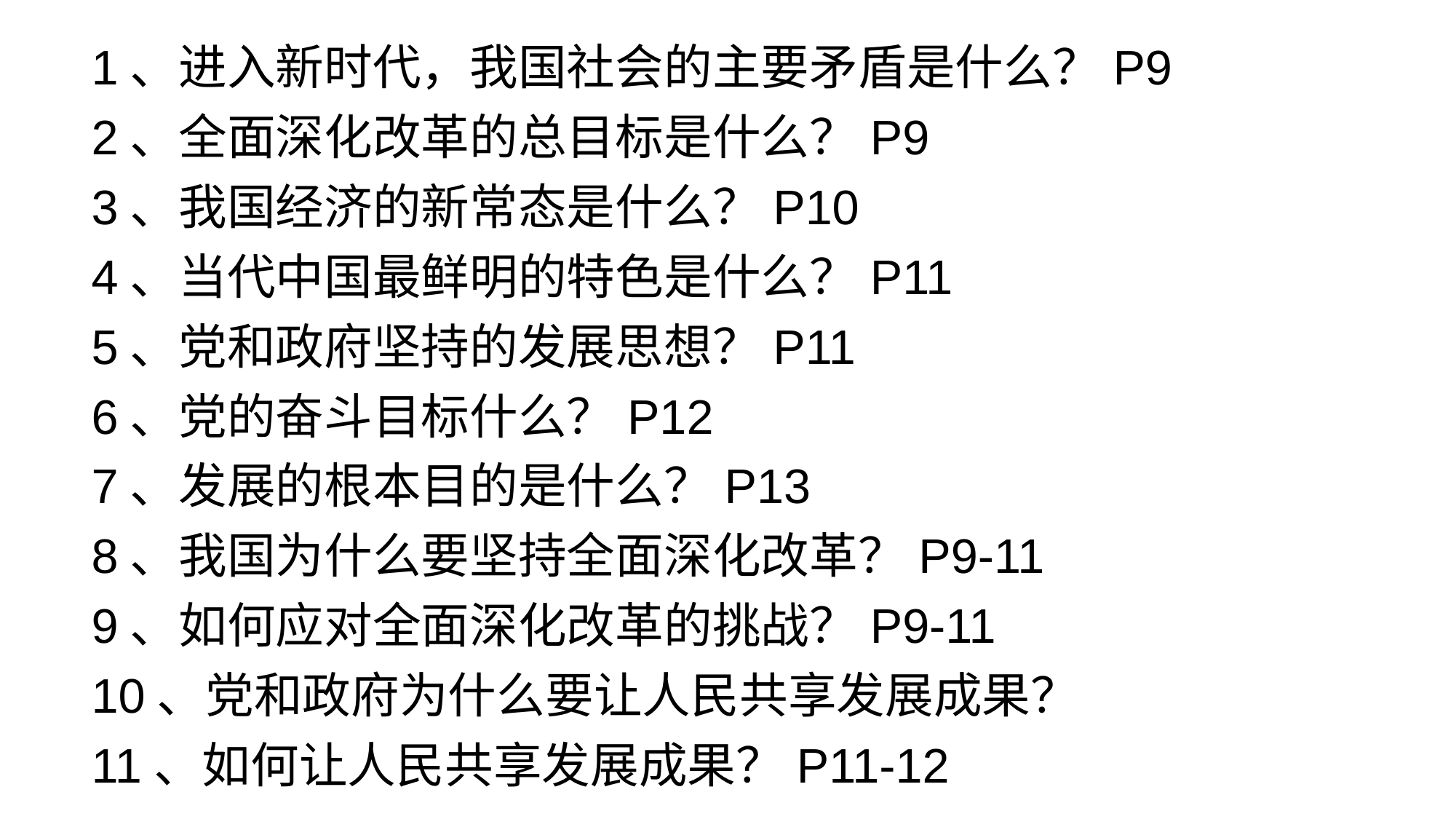

1、进入新时代，我国社会的主要矛盾是什么？P9
2、全面深化改革的总目标是什么？P9
3、我国经济的新常态是什么？P10
4、当代中国最鲜明的特色是什么？P11
5、党和政府坚持的发展思想？P11
6、党的奋斗目标什么？P12
7、发展的根本目的是什么？P13
8、我国为什么要坚持全面深化改革？P9-11
9、如何应对全面深化改革的挑战？P9-11
10、党和政府为什么要让人民共享发展成果？
11、如何让人民共享发展成果？P11-12